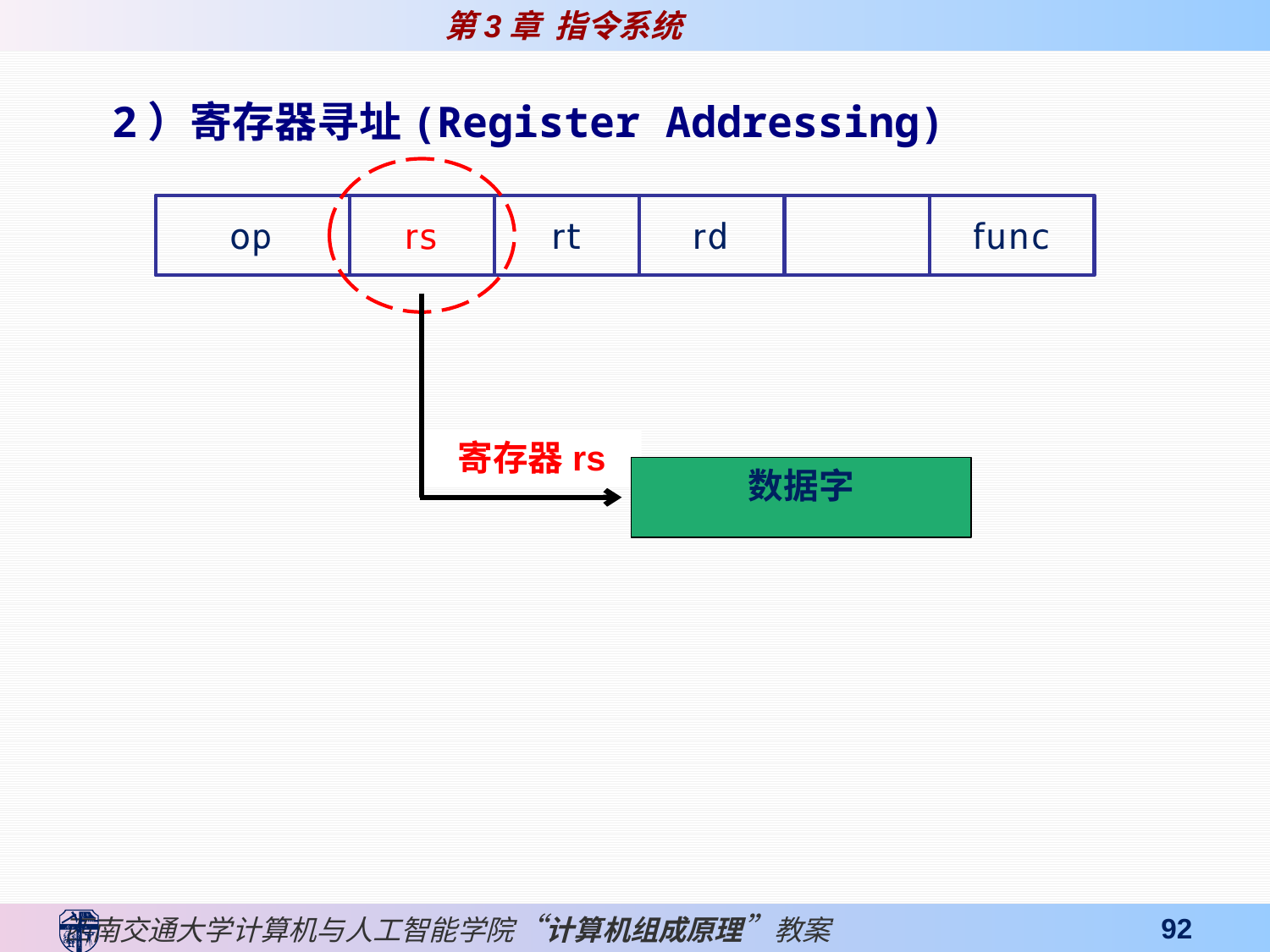

2）寄存器寻址(Register Addressing)

op
rs
rt
rd

func
寄存器rs
数据字